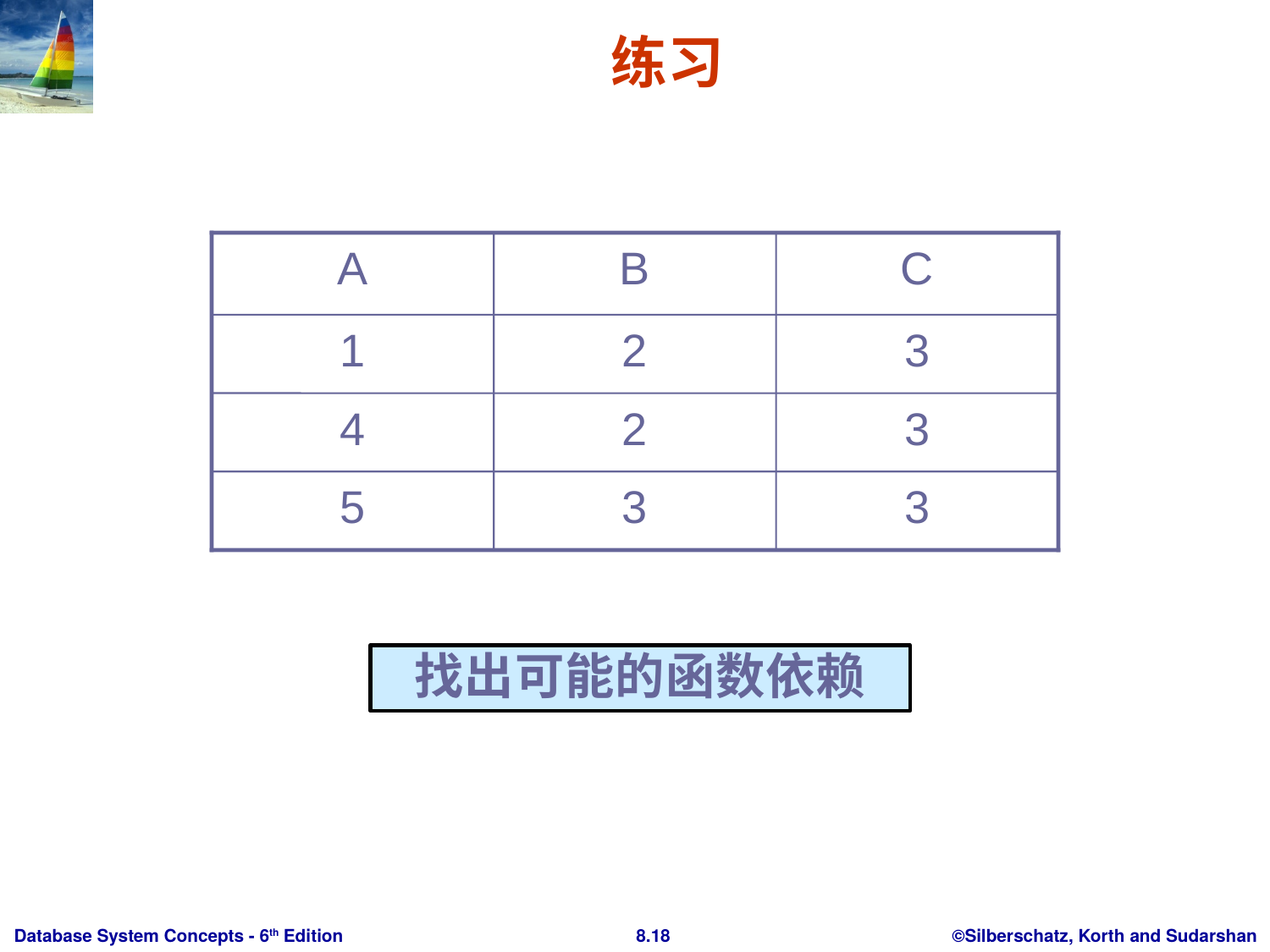

# 练习
A

B

C

1

2
3
4

2
3
5

3
3

找出可能的函数依赖